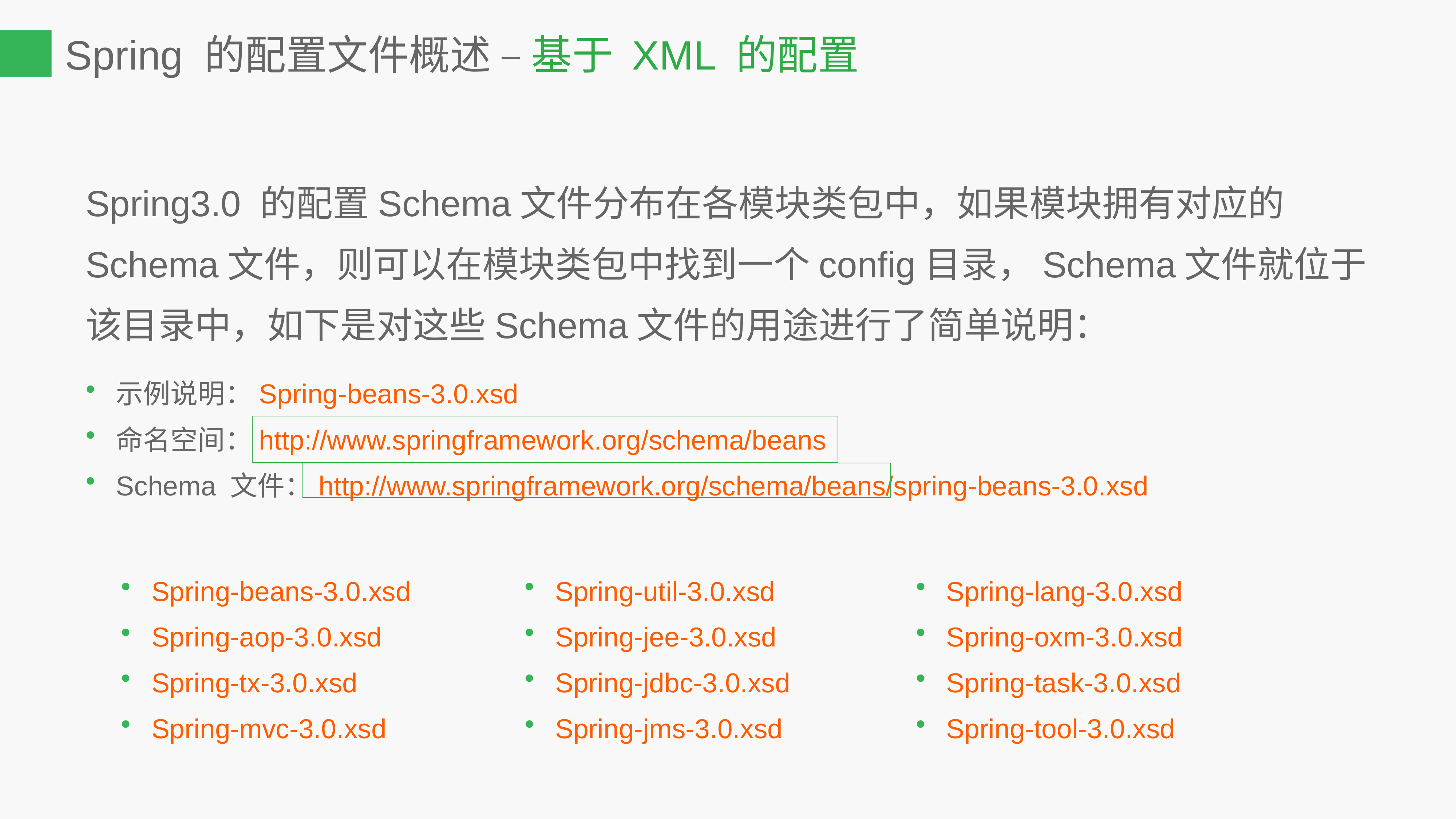

Spring 的配置文件概述 – 基于 XML 的配置

Spring3.0 的配置Schema文件分布在各模块类包中，如果模块拥有对应的Schema文件，则可以在模块类包中找到一个config目录，Schema文件就位于该目录中，如下是对这些Schema文件的用途进行了简单说明：

示例说明：Spring-beans-3.0.xsd
命名空间：http://www.springframework.org/schema/beans
Schema 文件：http://www.springframework.org/schema/beans/spring-beans-3.0.xsd

Spring-beans-3.0.xsd
Spring-aop-3.0.xsd
Spring-tx-3.0.xsd
Spring-mvc-3.0.xsd

Spring-util-3.0.xsd
Spring-jee-3.0.xsd
Spring-jdbc-3.0.xsd
Spring-jms-3.0.xsd

Spring-lang-3.0.xsd
Spring-oxm-3.0.xsd
Spring-task-3.0.xsd
Spring-tool-3.0.xsd